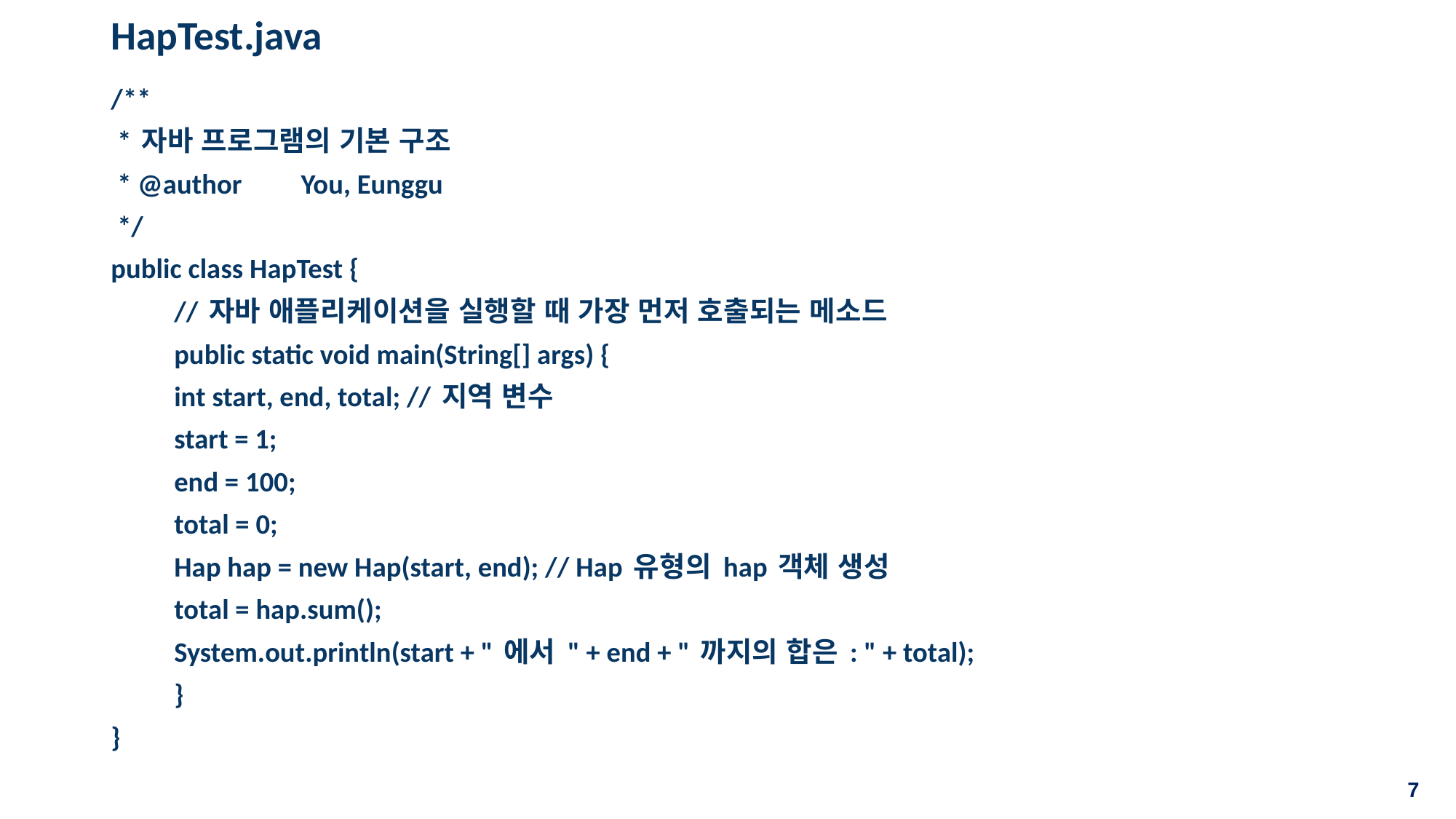

# HapTest.java
/**
 * 자바 프로그램의 기본 구조
 * @author	You, Eunggu
 */
public class HapTest {
	// 자바 애플리케이션을 실행할 때 가장 먼저 호출되는 메소드
	public static void main(String[] args) {
		int start, end, total; // 지역 변수
		start = 1;
		end = 100;
		total = 0;
		Hap hap = new Hap(start, end); // Hap 유형의 hap 객체 생성
		total = hap.sum();
		System.out.println(start + " 에서 " + end + " 까지의 합은 : " + total);
	}
}
7